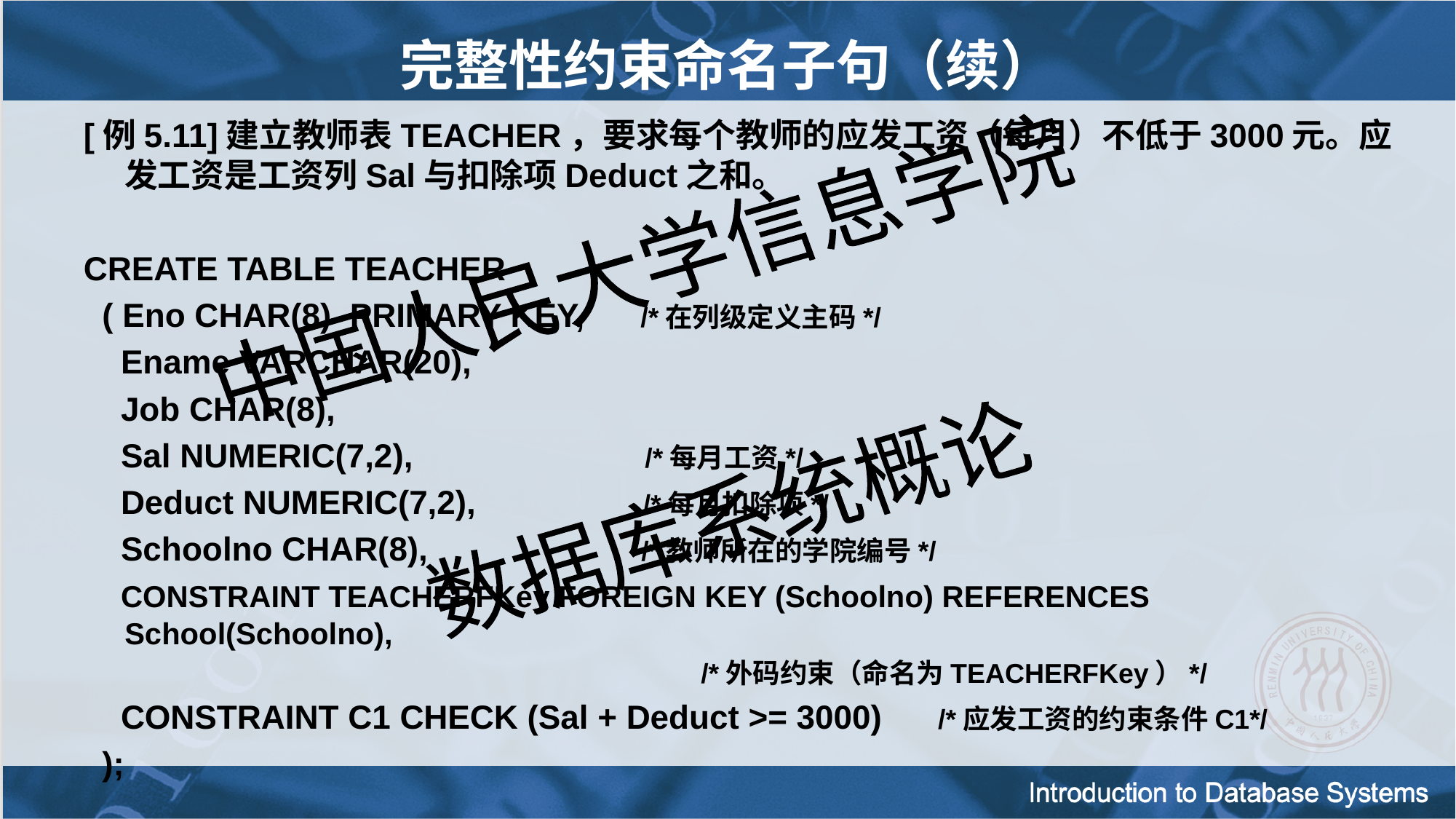

完整性约束命名子句（续）
[例5.11]建立教师表TEACHER，要求每个教师的应发工资（每月）不低于3000元。应发工资是工资列Sal与扣除项Deduct之和。

CREATE TABLE TEACHER
  ( Eno CHAR(8)  PRIMARY KEY,      /*在列级定义主码*/
    Ename VARCHAR(20),
    Job CHAR(8),
    Sal NUMERIC(7,2),                         /*每月工资*/
    Deduct NUMERIC(7,2),                  /*每月扣除项*/
    Schoolno CHAR(8),                       /*教师所在的学院编号*/
    CONSTRAINT TEACHERFKey FOREIGN KEY (Schoolno) REFERENCES School(Schoolno),
                       				    /*外码约束（命名为TEACHERFKey）*/
    CONSTRAINT C1 CHECK (Sal + Deduct >= 3000)      /*应发工资的约束条件C1*/
  );